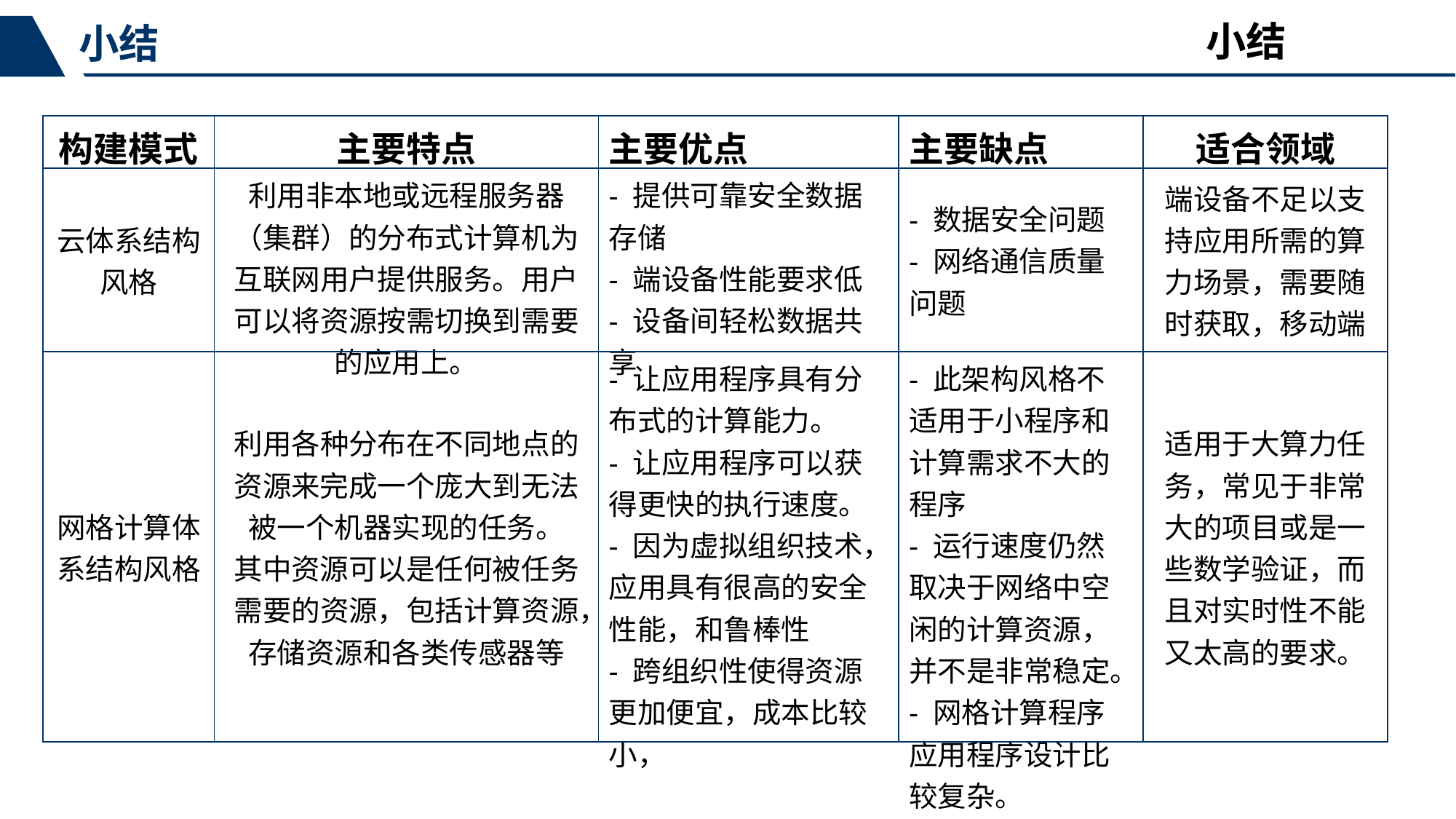

小结

小结

| 构建模式 | 主要特点 | 主要优点 | 主要缺点 | 适合领域 |
| --- | --- | --- | --- | --- |
| 云体系结构风格 | 利用非本地或远程服务器（集群）的分布式计算机为互联网用户提供服务。用户可以将资源按需切换到需要的应用上。 | - 提供可靠安全数据存储 - 端设备性能要求低 - 设备间轻松数据共享 | - 数据安全问题 - 网络通信质量问题 | 端设备不足以支持应用所需的算力场景，需要随时获取，移动端 |
| 网格计算体系结构风格 | 利用各种分布在不同地点的资源来完成一个庞大到无法被一个机器实现的任务。 其中资源可以是任何被任务需要的资源，包括计算资源，存储资源和各类传感器等 | - 让应用程序具有分布式的计算能力。 - 让应用程序可以获得更快的执行速度。 - 因为虚拟组织技术，应用具有很高的安全性能，和鲁棒性 - 跨组织性使得资源更加便宜，成本比较小， | - 此架构风格不适用于小程序和计算需求不大的程序 - 运行速度仍然取决于网络中空闲的计算资源，并不是非常稳定。 - 网格计算程序应用程序设计比较复杂。 | 适用于大算力任务，常见于非常大的项目或是一些数学验证，而且对实时性不能又太高的要求。 |